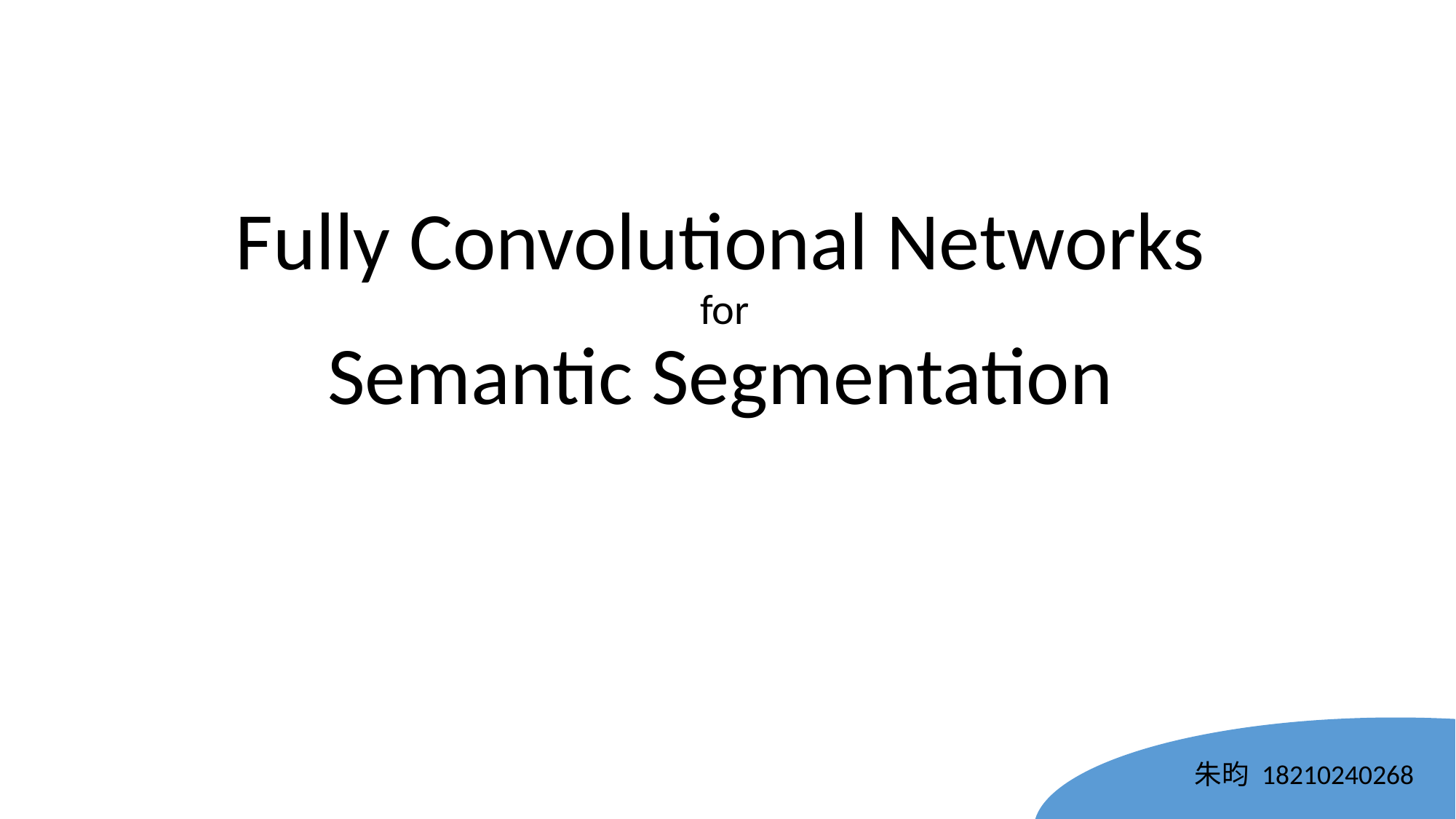

# Fully Convolutional Networks for Semantic Segmentation

朱昀 18210240268